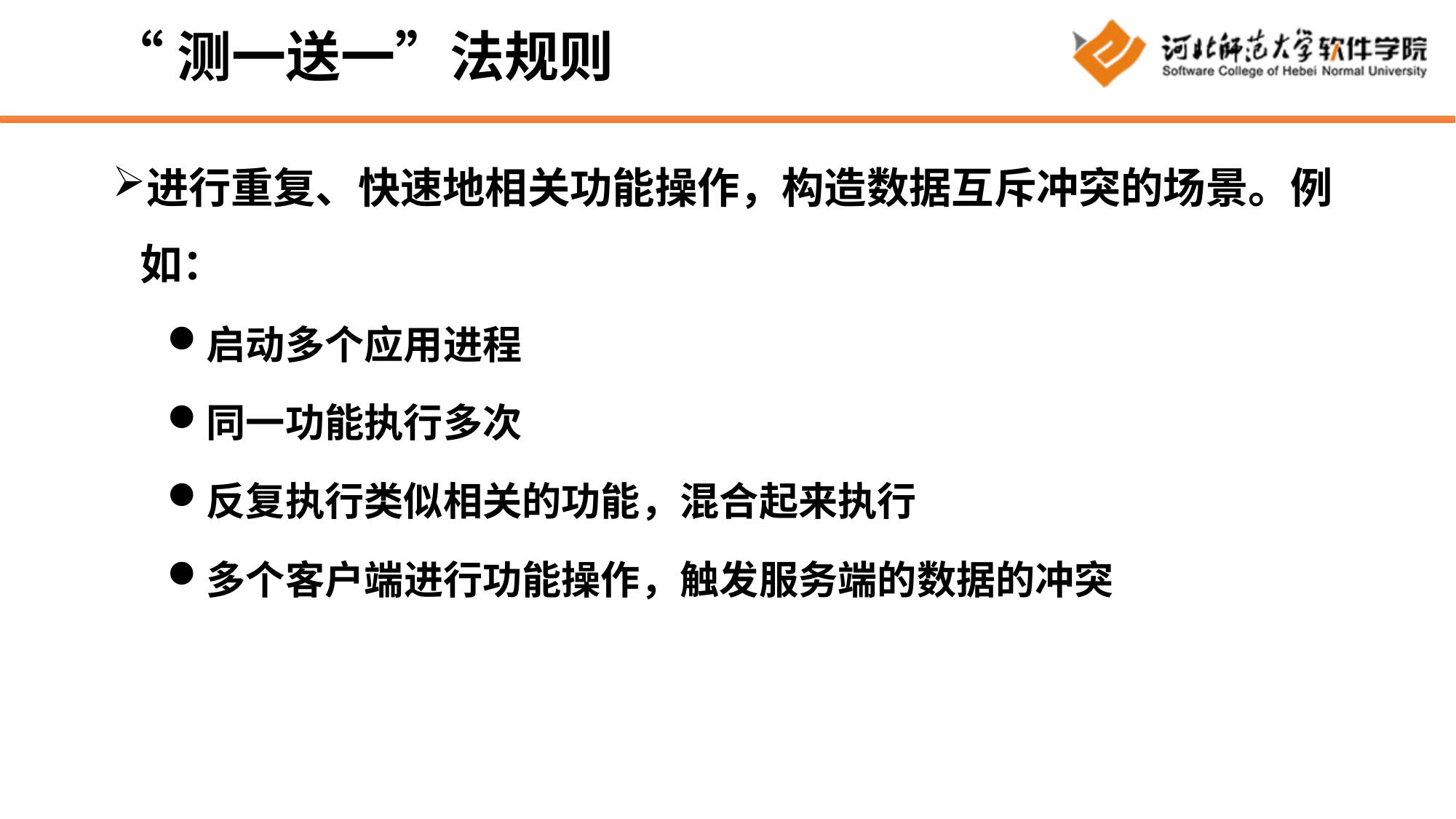

# “测一送一”法规则
进行重复、快速地相关功能操作，构造数据互斥冲突的场景。例如：
启动多个应用进程
同一功能执行多次
反复执行类似相关的功能，混合起来执行
多个客户端进行功能操作，触发服务端的数据的冲突